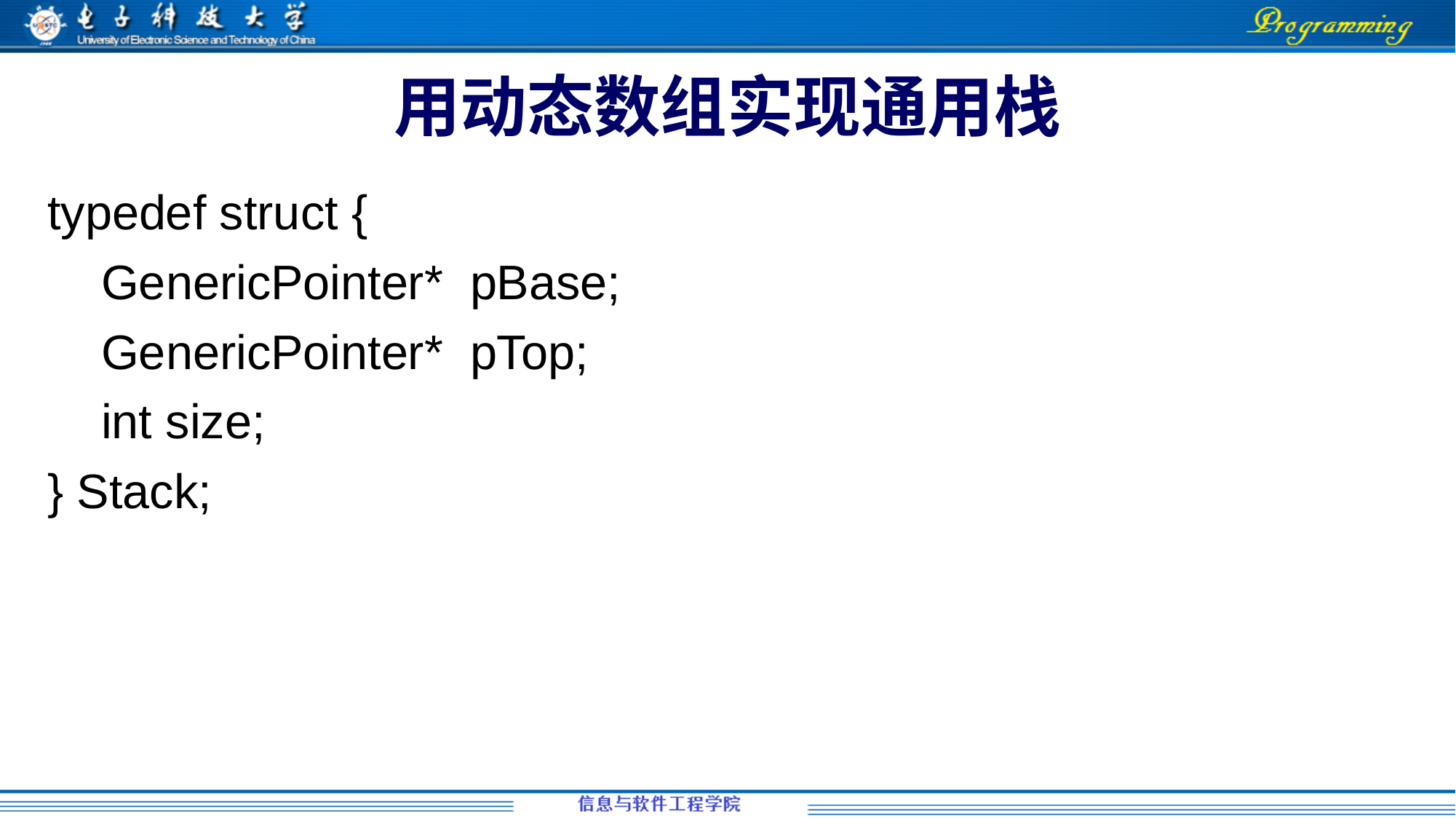

# 用动态数组实现通用栈
typedef struct {
    GenericPointer*  pBase;
    GenericPointer*  pTop;
    int size;
} Stack;